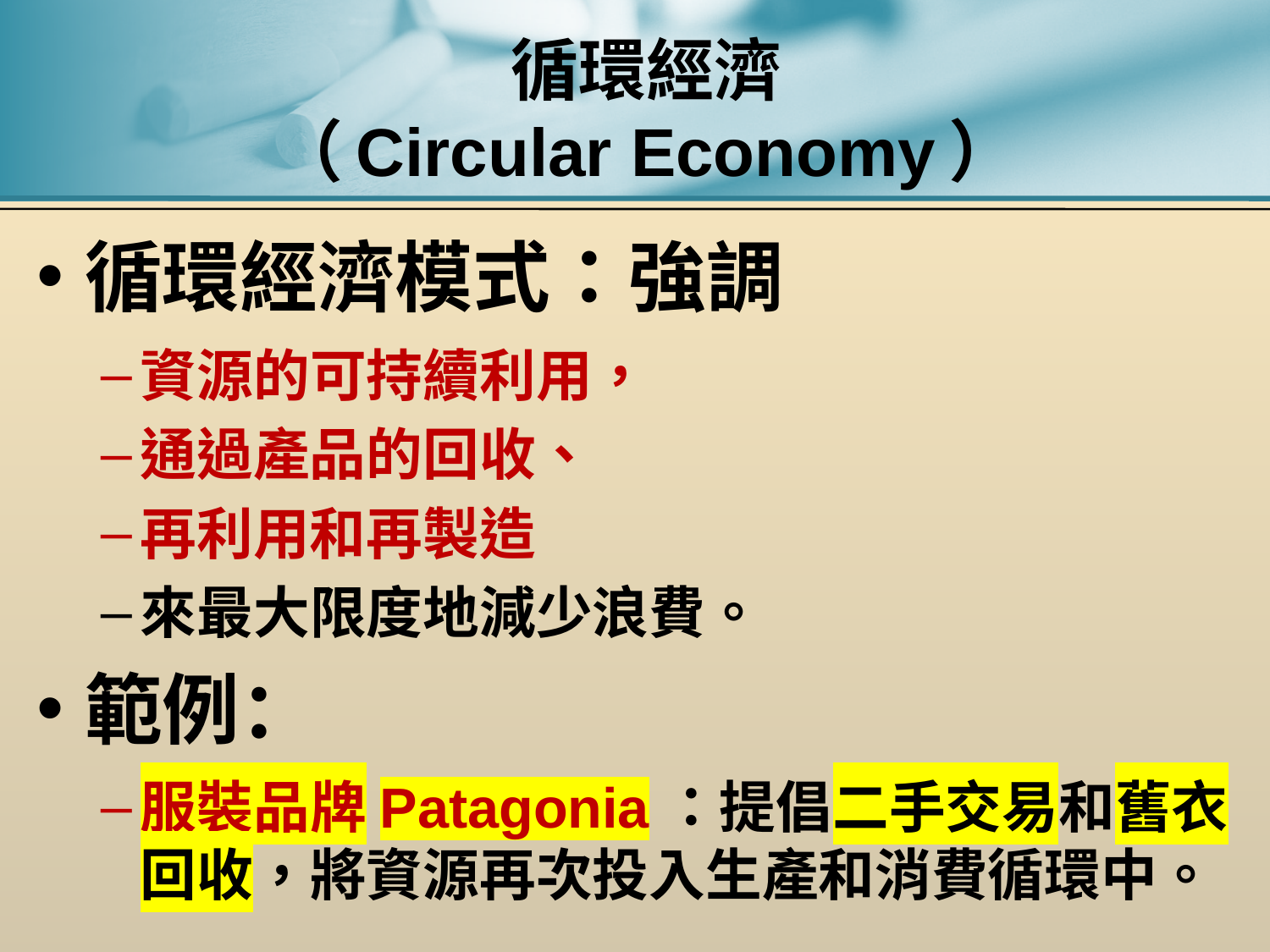

# 循環經濟 （Circular Economy）
循環經濟模式：強調
資源的可持續利用，
通過產品的回收、
再利用和再製造
來最大限度地減少浪費。
範例：
服裝品牌Patagonia：提倡二手交易和舊衣回收，將資源再次投入生產和消費循環中。